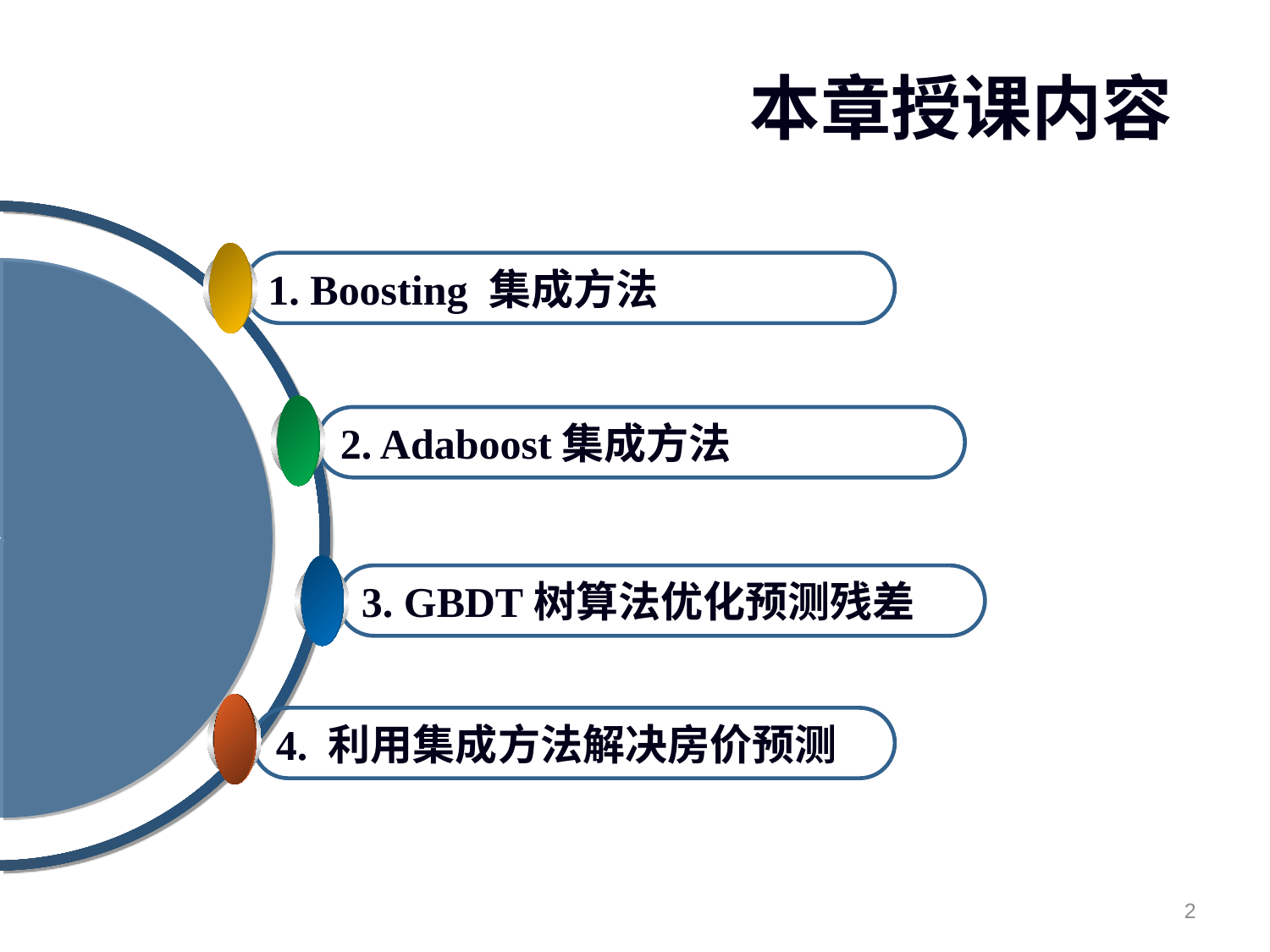

本章授课内容

1. Boosting 集成方法

2. Adaboost集成方法

3. GBDT树算法优化预测残差

4. 利用集成方法解决房价预测